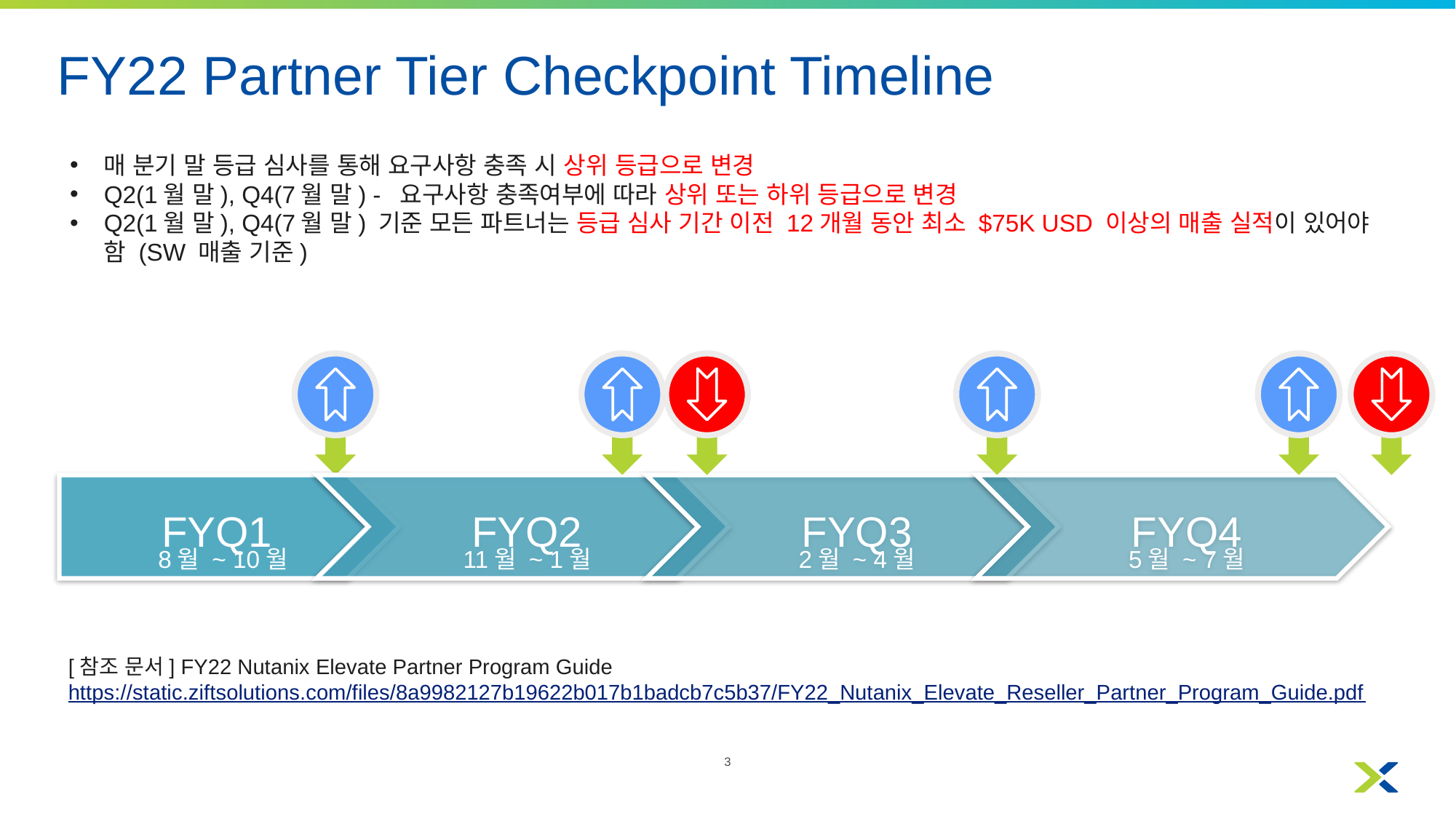

# FY22 Partner Tier Checkpoint Timeline
매 분기 말 등급 심사를 통해 요구사항 충족 시 상위 등급으로 변경
Q2(1월 말), Q4(7월 말) -  요구사항 충족여부에 따라 상위 또는 하위 등급으로 변경
Q2(1월 말), Q4(7월 말) 기준 모든 파트너는 등급 심사 기간 이전 12개월 동안 최소 $75K USD 이상의 매출 실적이 있어야 함 (SW 매출 기준)

FYQ1
8월 ~ 10월
FYQ2
11월 ~ 1월
FYQ3
2월 ~ 4월
FYQ4
5월 ~ 7월
[참조 문서] FY22 Nutanix Elevate Partner Program Guide https://static.ziftsolutions.com/files/8a9982127b19622b017b1badcb7c5b37/FY22_Nutanix_Elevate_Reseller_Partner_Program_Guide.pdf
3